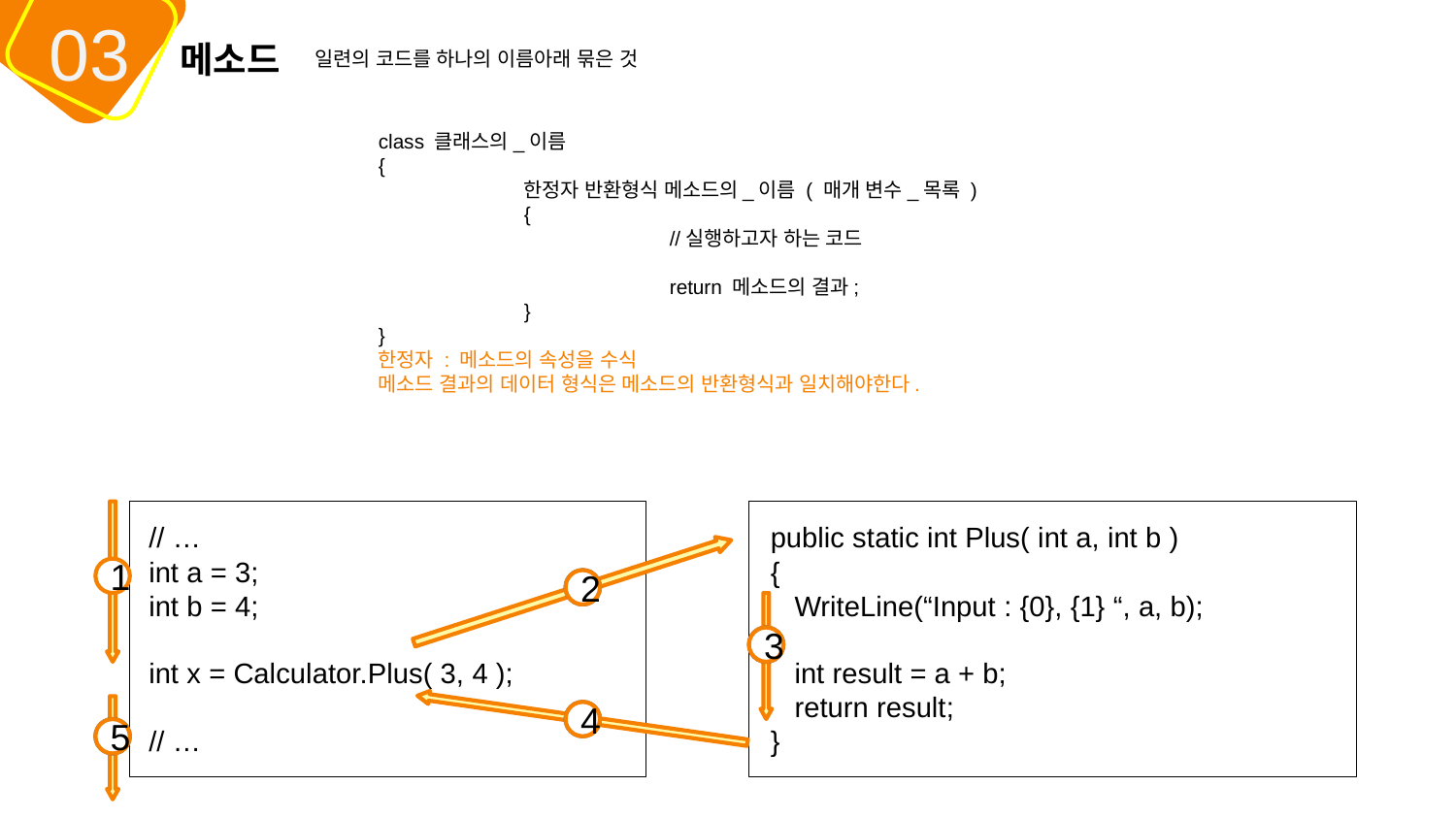

03
메소드
일련의 코드를 하나의 이름아래 묶은 것
class 클래스의_이름
{
	한정자 반환형식 메소드의_이름 ( 매개 변수_목록 )
	{
		//실행하고자 하는 코드

		return 메소드의 결과;
	}
}
한정자 : 메소드의 속성을 수식
메소드 결과의 데이터 형식은 메소드의 반환형식과 일치해야한다.

// …
int a = 3;
int b = 4;

int x = Calculator.Plus( 3, 4 );

// …
public static int Plus( int a, int b )
{
   WriteLine(“Input : {0}, {1} “, a, b);

   int result = a + b;
   return result;
}
1

2

3

4

5